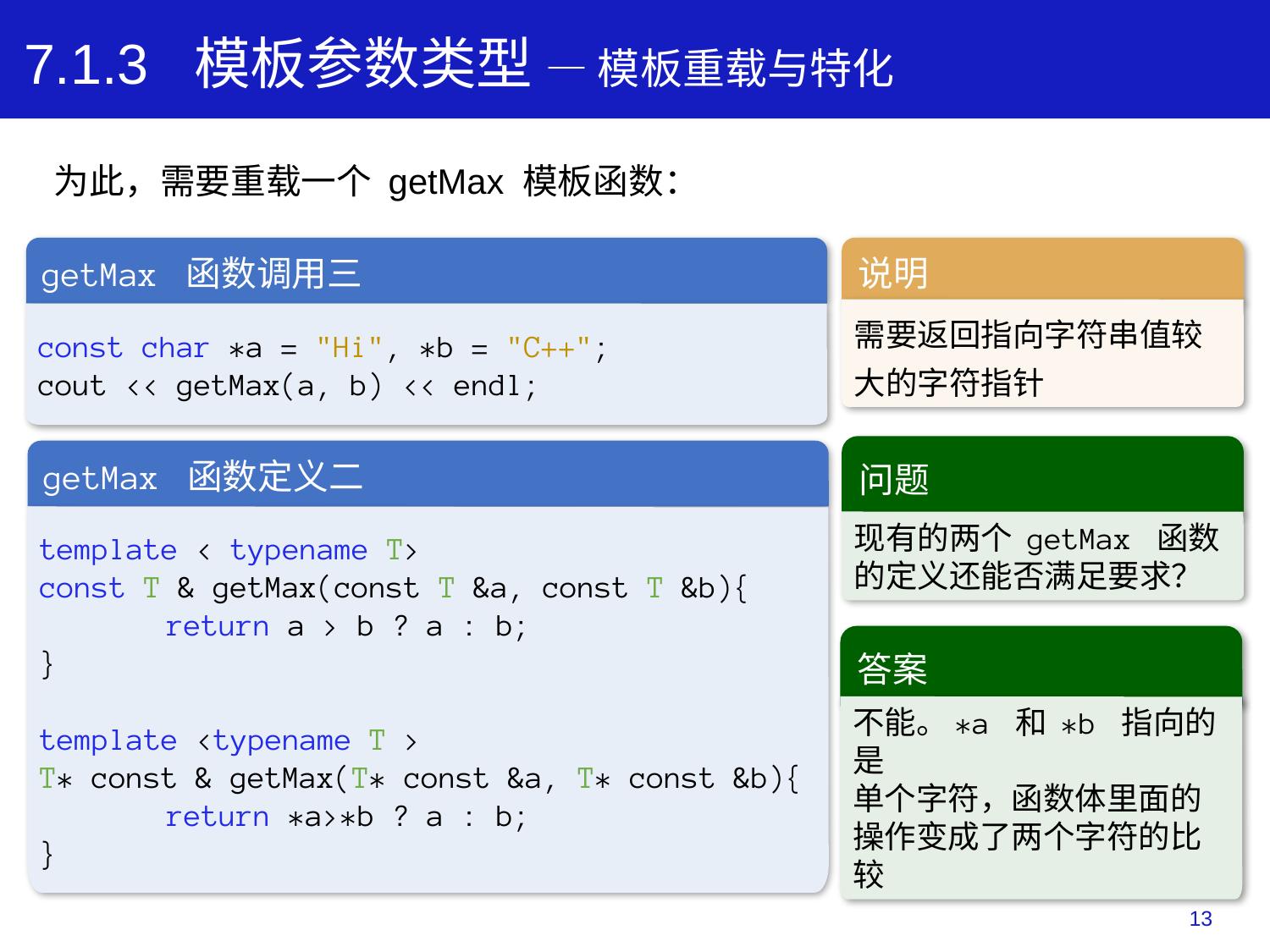

7.1.3  模板参数类型 — 模板重载与特化
为此，需要重载一个 getMax 模板函数：
getMax 函数调用三
const char *a = "Hi", *b = "C++";
cout << getMax(a, b) << endl;
说明
需要返回指向字符串值较
大的字符指针
学习目标
问题
现有的两个 getMax 函数
的定义还能否满足要求？
getMax 函数定义二
template < typename T>
const T & getMax(const T &a, const T &b){
	return a > b ? a : b;
}

template <typename T >
T* const & getMax(T* const &a, T* const &b){
	return *a>*b ? a : b;
}
答案
不能。*a 和 *b 指向的是
单个字符，函数体里面的
操作变成了两个字符的比
较
13